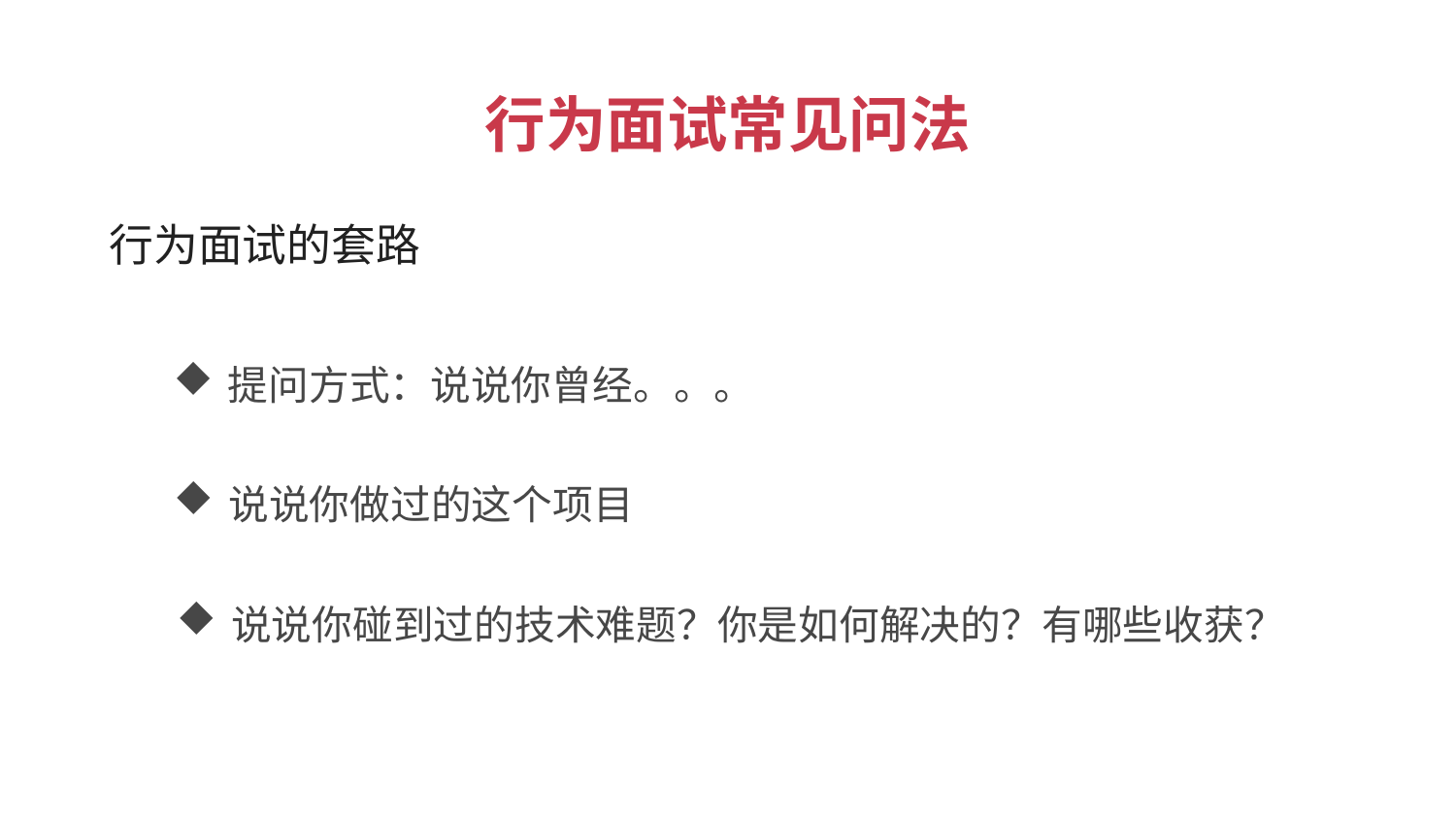

行为面试常见问法
 行为面试的套路
提问方式：说说你曾经。。。
说说你做过的这个项目
说说你碰到过的技术难题？你是如何解决的？有哪些收获？